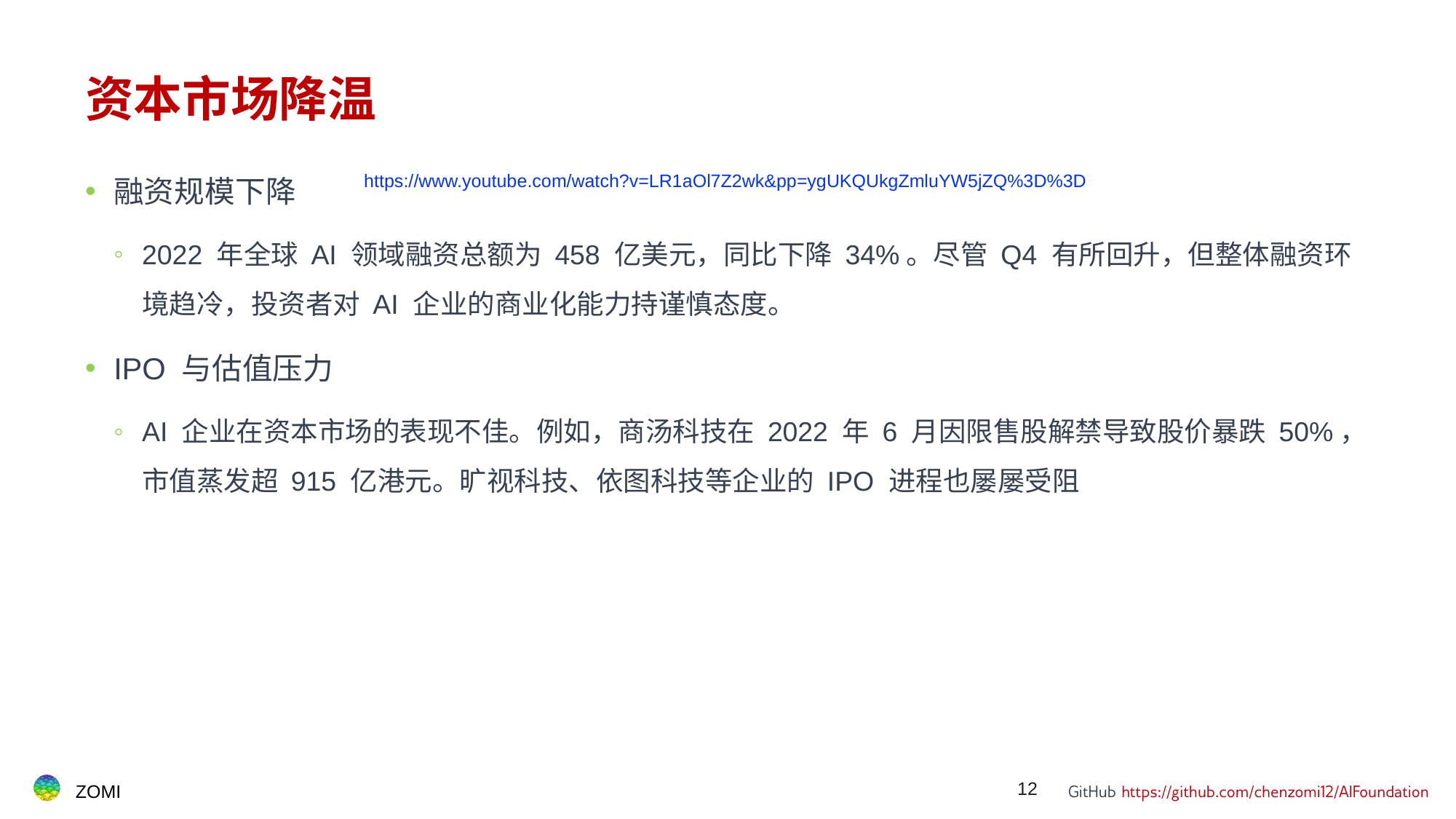

# 资本市场降温
融资规模下降
2022 年全球 AI 领域融资总额为 458 亿美元，同比下降 34%。尽管 Q4 有所回升，但整体融资环境趋冷，投资者对 AI 企业的商业化能力持谨慎态度。
IPO 与估值压力
AI 企业在资本市场的表现不佳。例如，商汤科技在 2022 年 6 月因限售股解禁导致股价暴跌 50%，市值蒸发超 915 亿港元。旷视科技、依图科技等企业的 IPO 进程也屡屡受阻
https://www.youtube.com/watch?v=LR1aOl7Z2wk&pp=ygUKQUkgZmluYW5jZQ%3D%3D